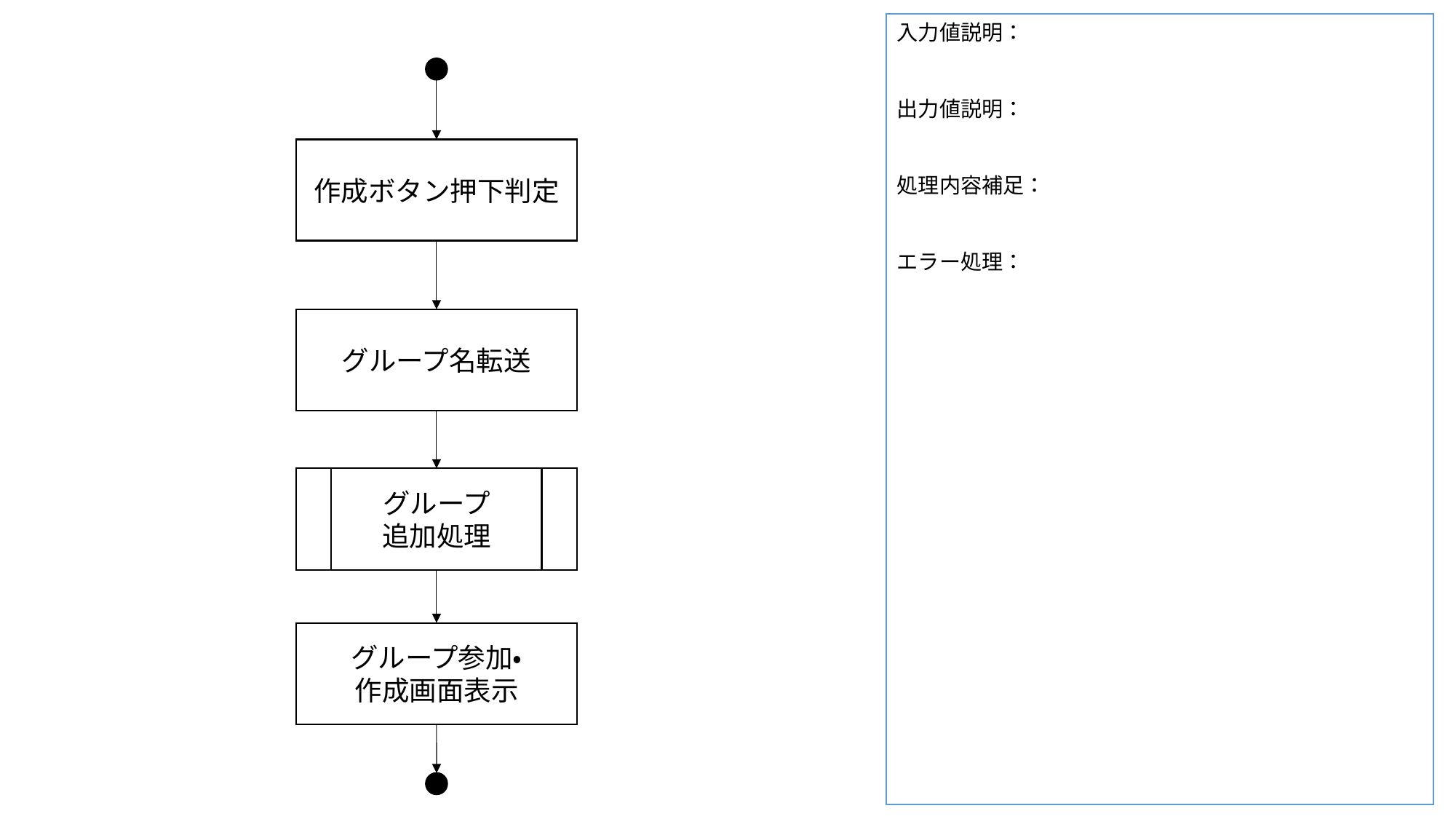

入力値説明：

出力値説明：

処理内容補足：

エラー処理：

作成ボタン押下判定
グループ名転送
グループ
追加処理
グループ参加・
作成画面表示